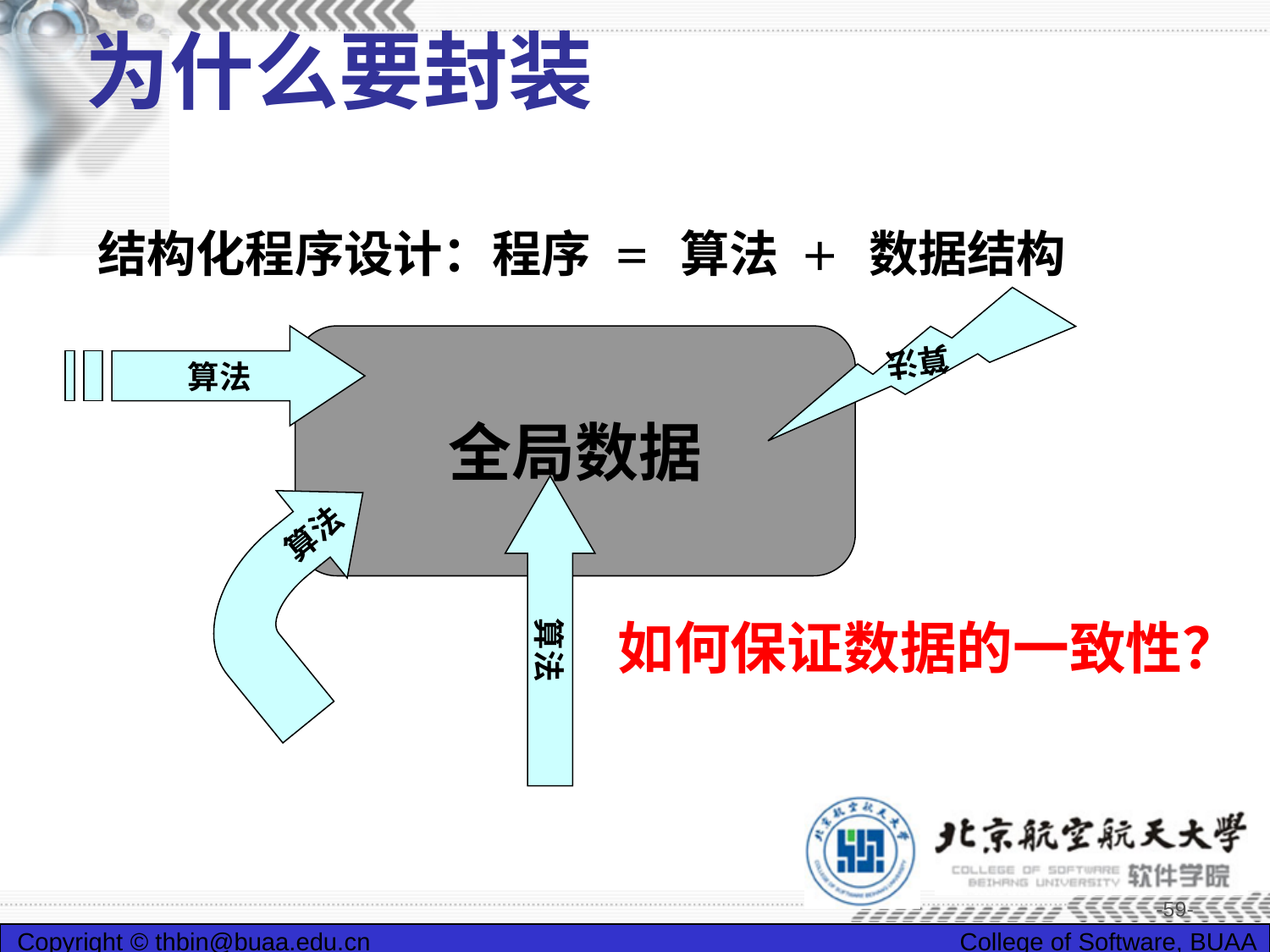

# 为什么要封装
算法
结构化程序设计：程序 = 算法 + 数据结构
算法
全局数据
算法
算法
如何保证数据的一致性？
-59-